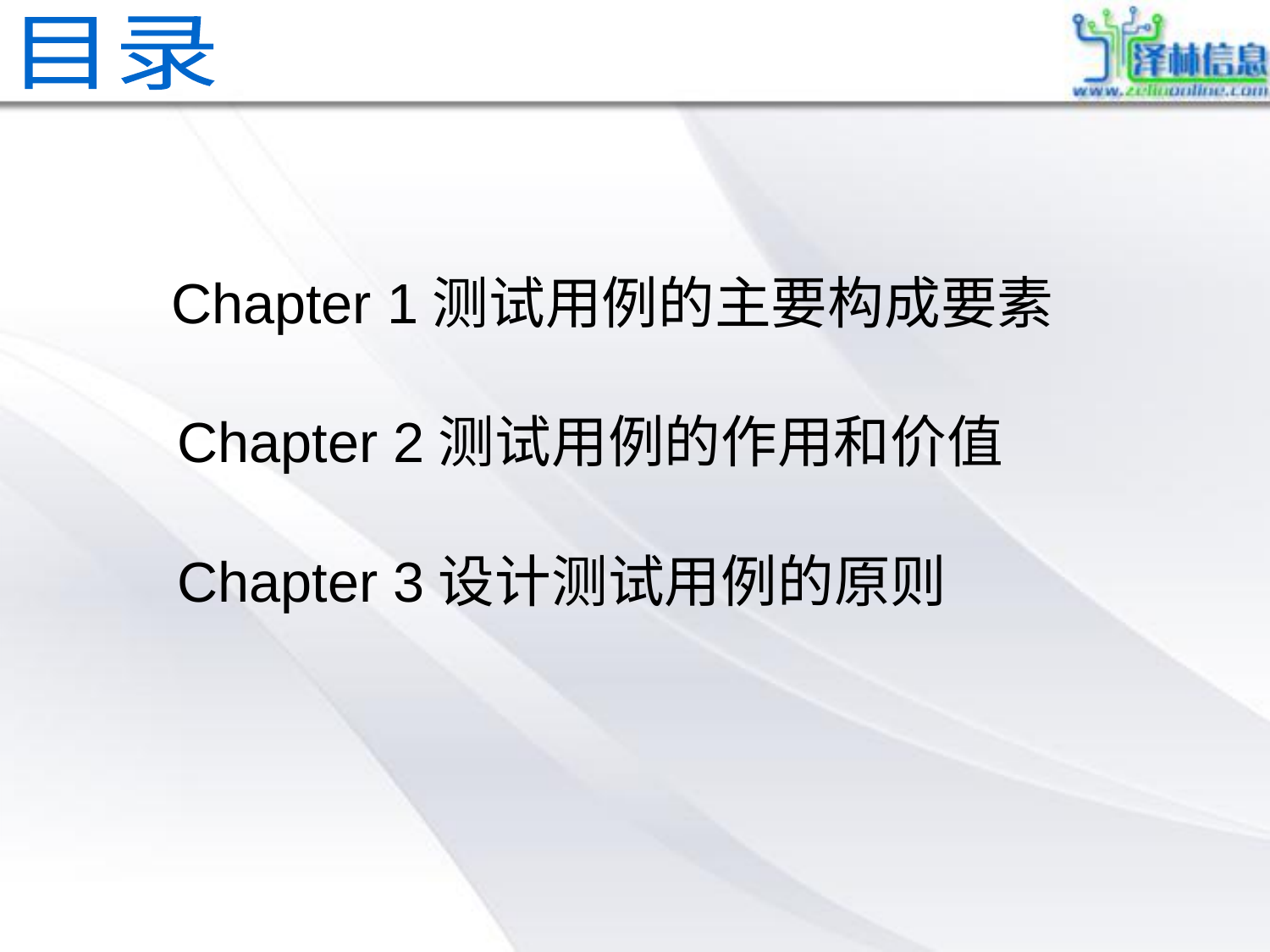

目录
Chapter 1测试用例的主要构成要素

Chapter 2测试用例的作用和价值

Chapter 3设计测试用例的原则